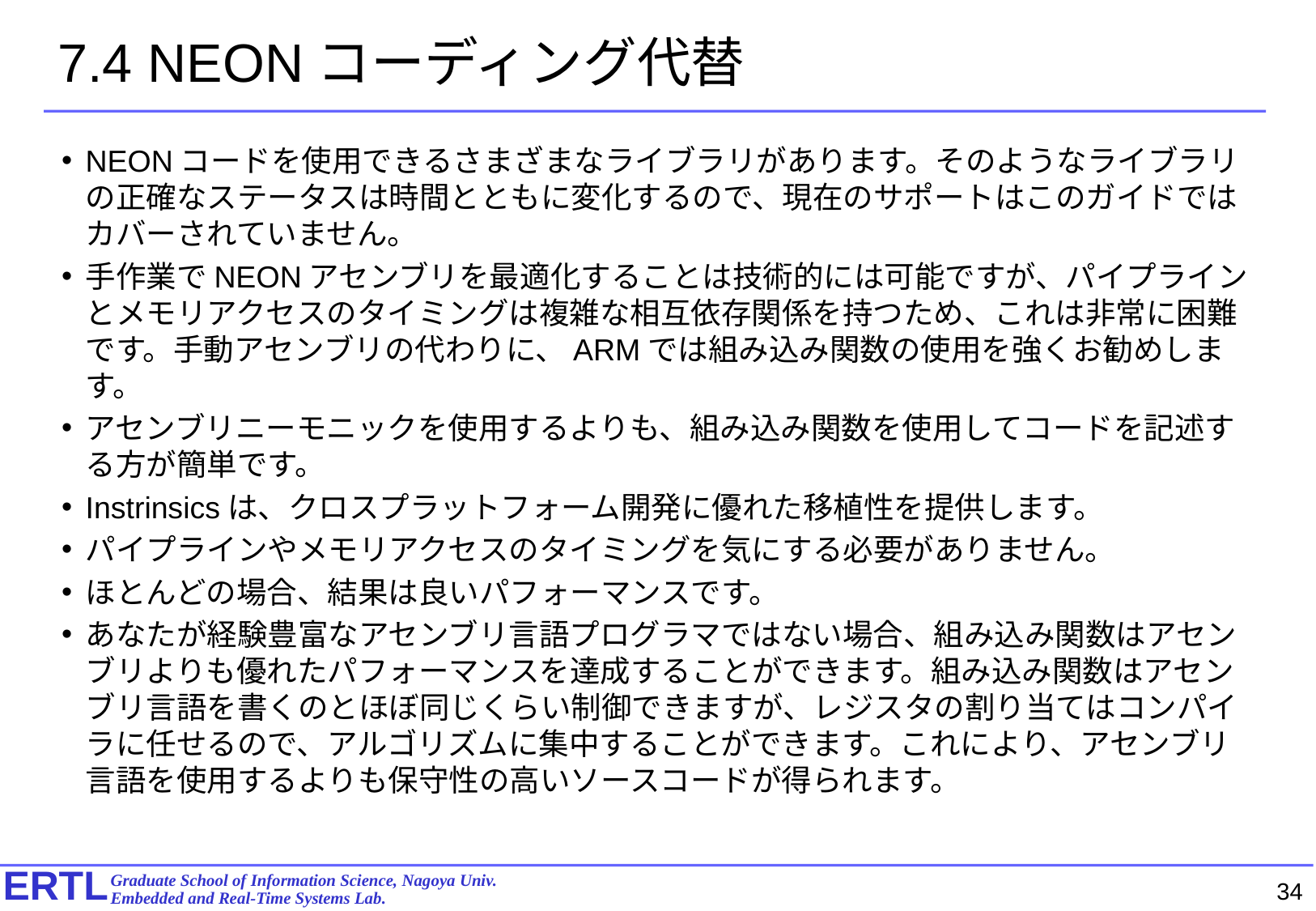

# 7.4 NEONコーディング代替
NEONコードを使用できるさまざまなライブラリがあります。そのようなライブラリの正確なステータスは時間とともに変化するので、現在のサポートはこのガイドではカバーされていません。
手作業でNEONアセンブリを最適化することは技術的には可能ですが、パイプラインとメモリアクセスのタイミングは複雑な相互依存関係を持つため、これは非常に困難です。手動アセンブリの代わりに、ARMでは組み込み関数の使用を強くお勧めします。
アセンブリニーモニックを使用するよりも、組み込み関数を使用してコードを記述する方が簡単です。
Instrinsicsは、クロスプラットフォーム開発に優れた移植性を提供します。
パイプラインやメモリアクセスのタイミングを気にする必要がありません。
ほとんどの場合、結果は良いパフォーマンスです。
あなたが経験豊富なアセンブリ言語プログラマではない場合、組み込み関数はアセンブリよりも優れたパフォーマンスを達成することができます。組み込み関数はアセンブリ言語を書くのとほぼ同じくらい制御できますが、レジスタの割り当てはコンパイラに任せるので、アルゴリズムに集中することができます。これにより、アセンブリ言語を使用するよりも保守性の高いソースコードが得られます。
34